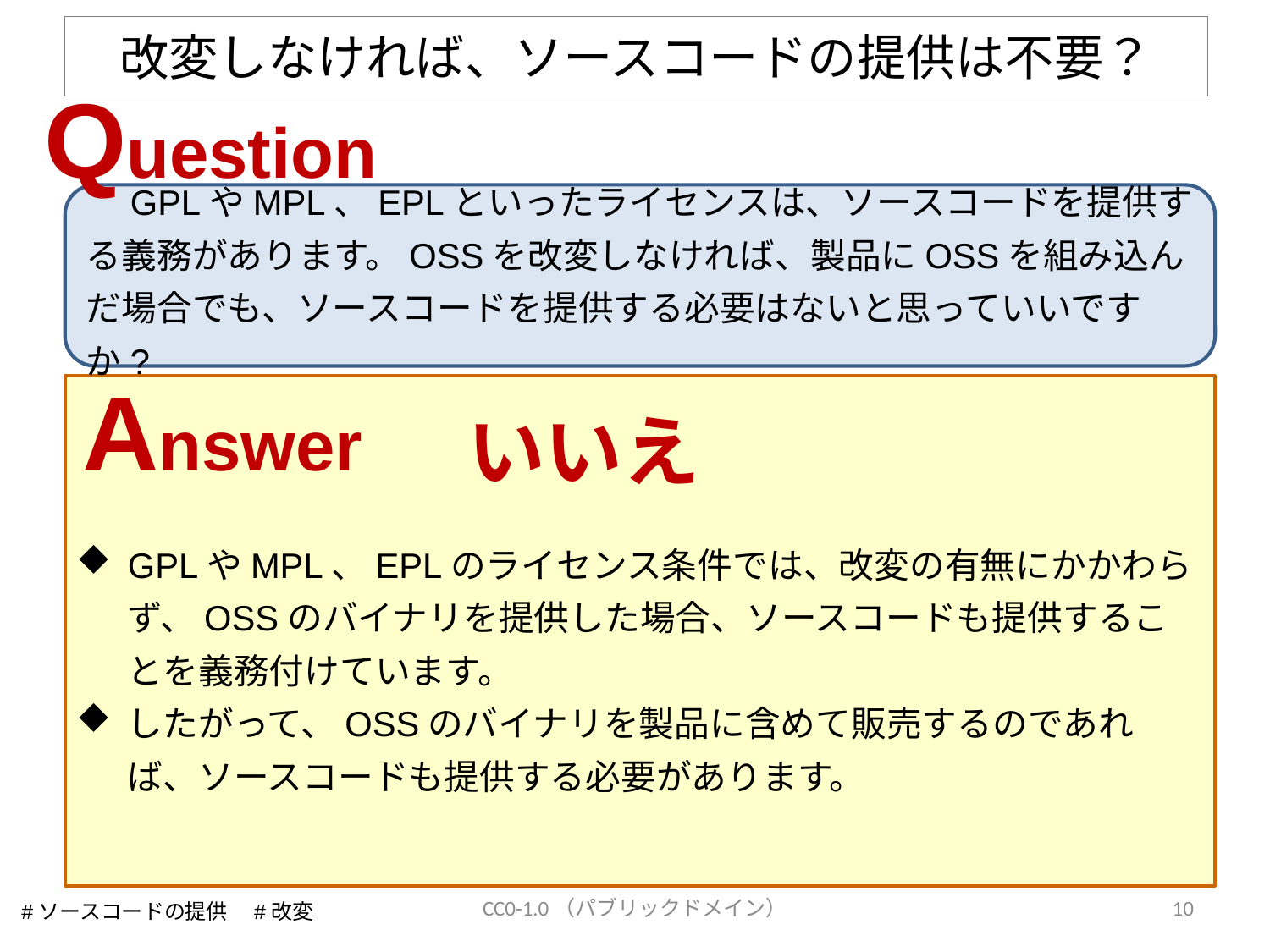

# 改変しなければ、ソースコードの提供は不要？
Question
　GPLやMPL、EPLといったライセンスは、ソースコードを提供する義務があります。OSSを改変しなければ、製品にOSSを組み込んだ場合でも、ソースコードを提供する必要はないと思っていいですか?
Answer

いいえ
GPLやMPL、EPLのライセンス条件では、改変の有無にかかわらず、OSSのバイナリを提供した場合、ソースコードも提供することを義務付けています。
したがって、OSSのバイナリを製品に含めて販売するのであれば、ソースコードも提供する必要があります。
CC0-1.0（パブリックドメイン）
10
#ソースコードの提供　#改変